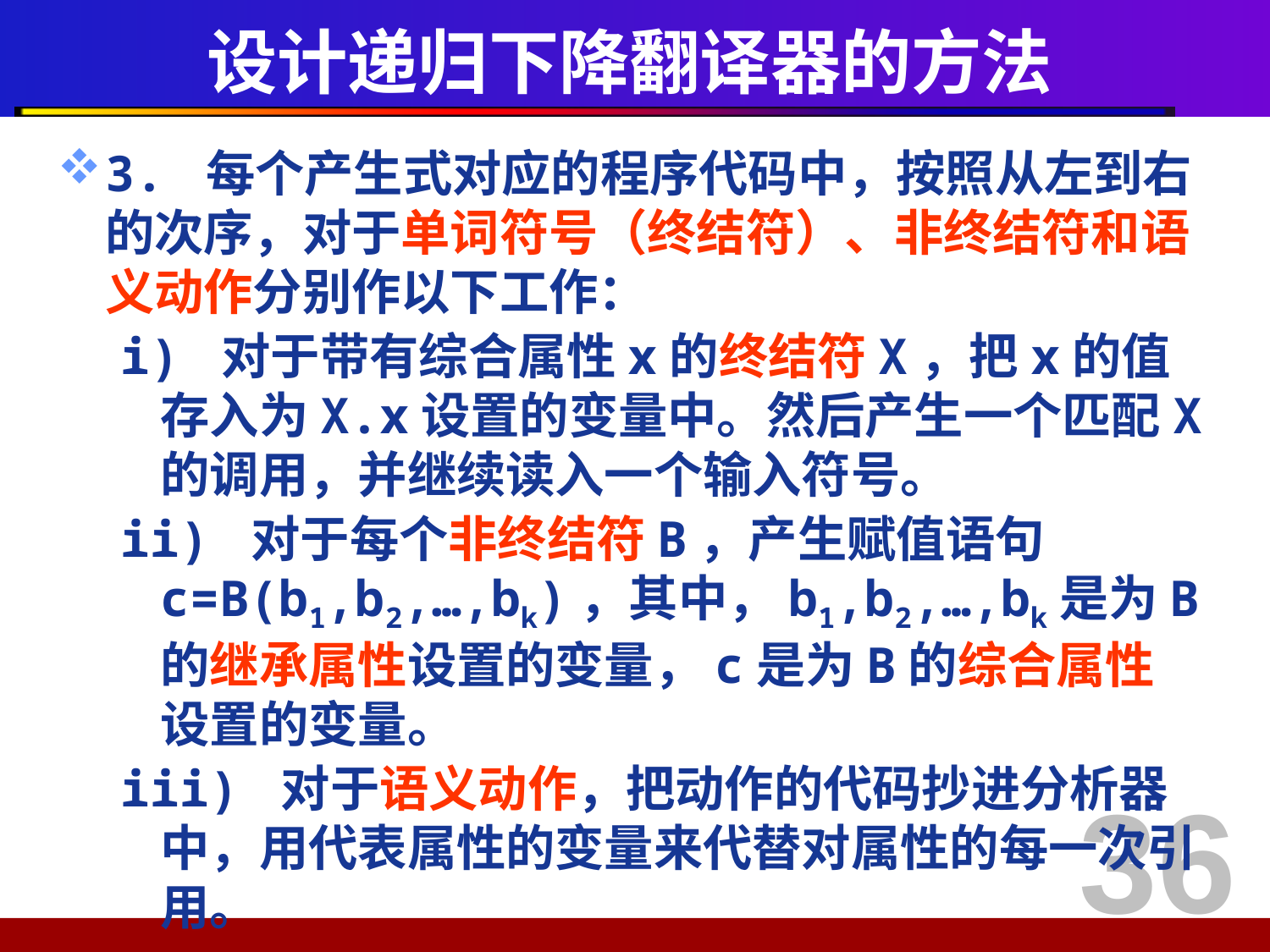

# 设计递归下降翻译器的方法
3. 每个产生式对应的程序代码中，按照从左到右的次序，对于单词符号（终结符）、非终结符和语义动作分别作以下工作：
i) 对于带有综合属性x的终结符X，把x的值存入为X.x设置的变量中。然后产生一个匹配X的调用，并继续读入一个输入符号。
ii) 对于每个非终结符B，产生赋值语句c=B(b1,b2,…,bk)，其中，b1,b2,…,bk是为B的继承属性设置的变量，c是为B的综合属性设置的变量。
iii) 对于语义动作，把动作的代码抄进分析器中，用代表属性的变量来代替对属性的每一次引用。
36